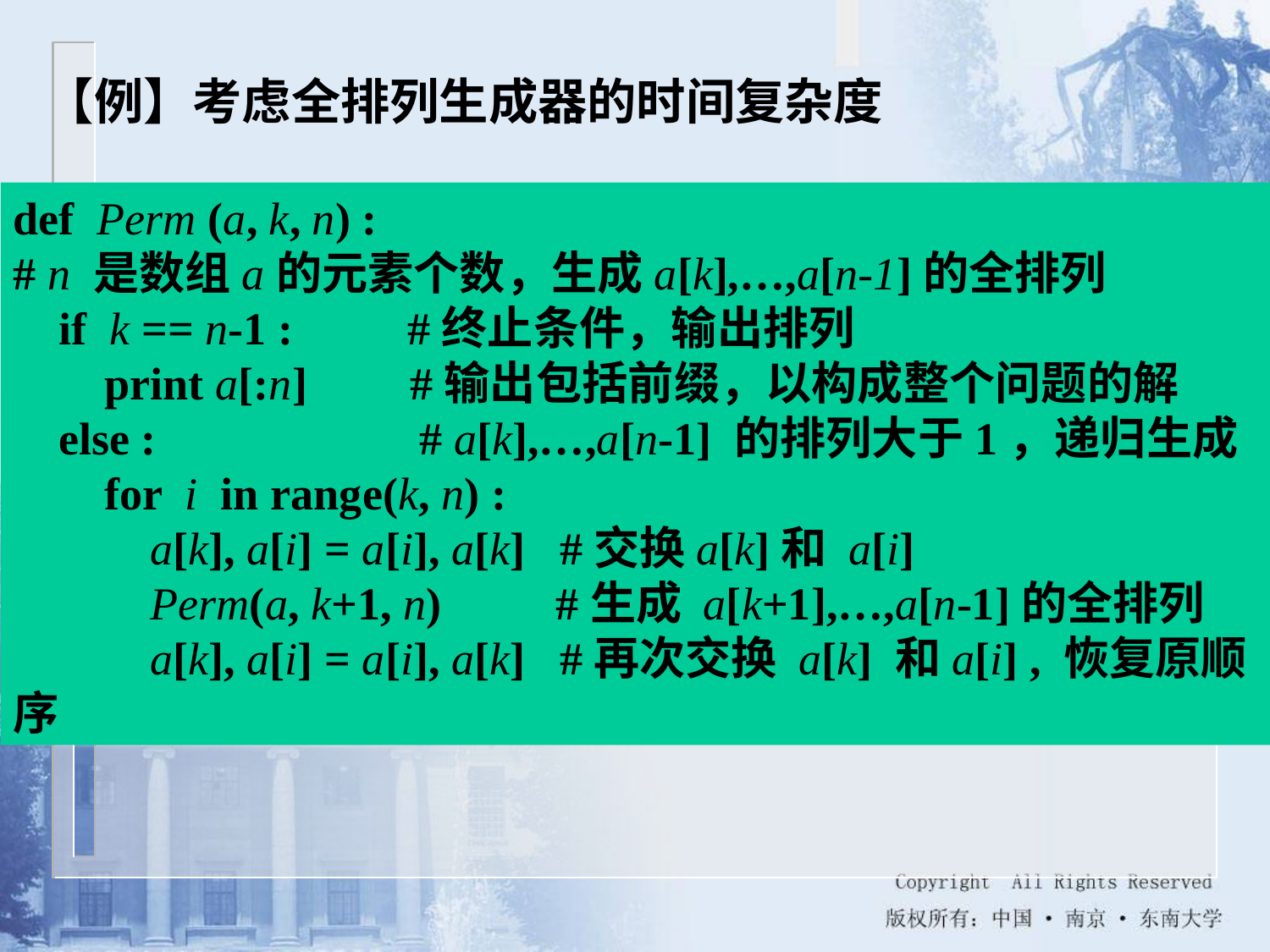

【例】考虑全排列生成器的时间复杂度
def  Perm (a, k, n) :
# n 是数组a的元素个数，生成a[k],…,a[n-1]的全排列
    if  k == n-1 :          #终止条件，输出排列
        print a[:n]         #输出包括前缀，以构成整个问题的解
    else :                       # a[k],…,a[n-1] 的排列大于1，递归生成
        for  i  in range(k, n) :
            a[k], a[i] = a[i], a[k]   #交换a[k]和 a[i]
            Perm(a, k+1, n)          #生成 a[k+1],…,a[n-1]的全排列
            a[k], a[i] = a[i], a[k]   #再次交换 a[k] 和a[i] , 恢复原顺序